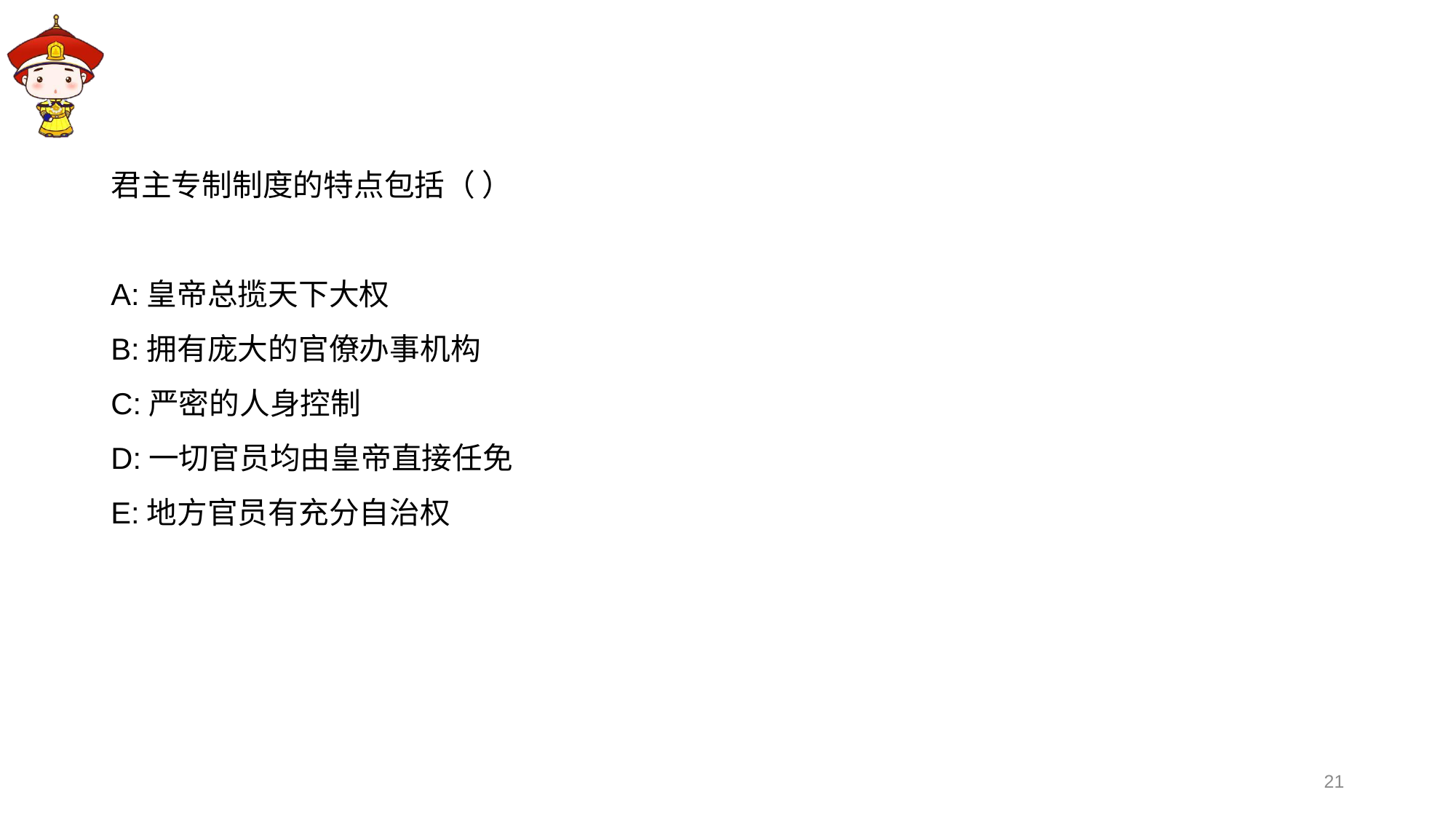

#
君主专制制度的特点包括（ ）

A:皇帝总揽天下大权
B:拥有庞大的官僚办事机构
C:严密的人身控制
D:一切官员均由皇帝直接任免
E:地方官员有充分自治权

21